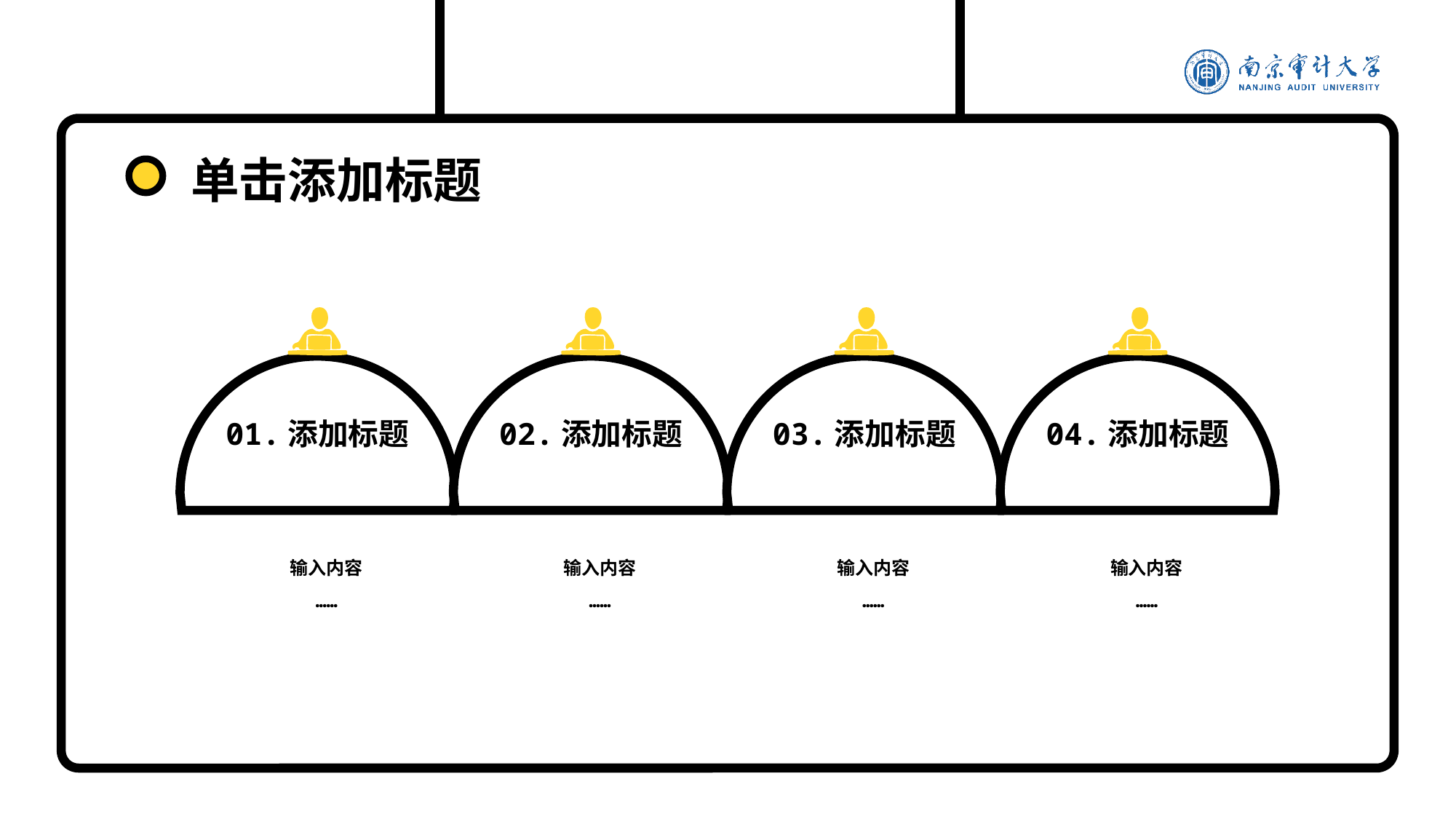

单击添加标题

01.添加标题
02.添加标题
03.添加标题
04.添加标题
输入内容
……
输入内容
……
输入内容
……
输入内容
……